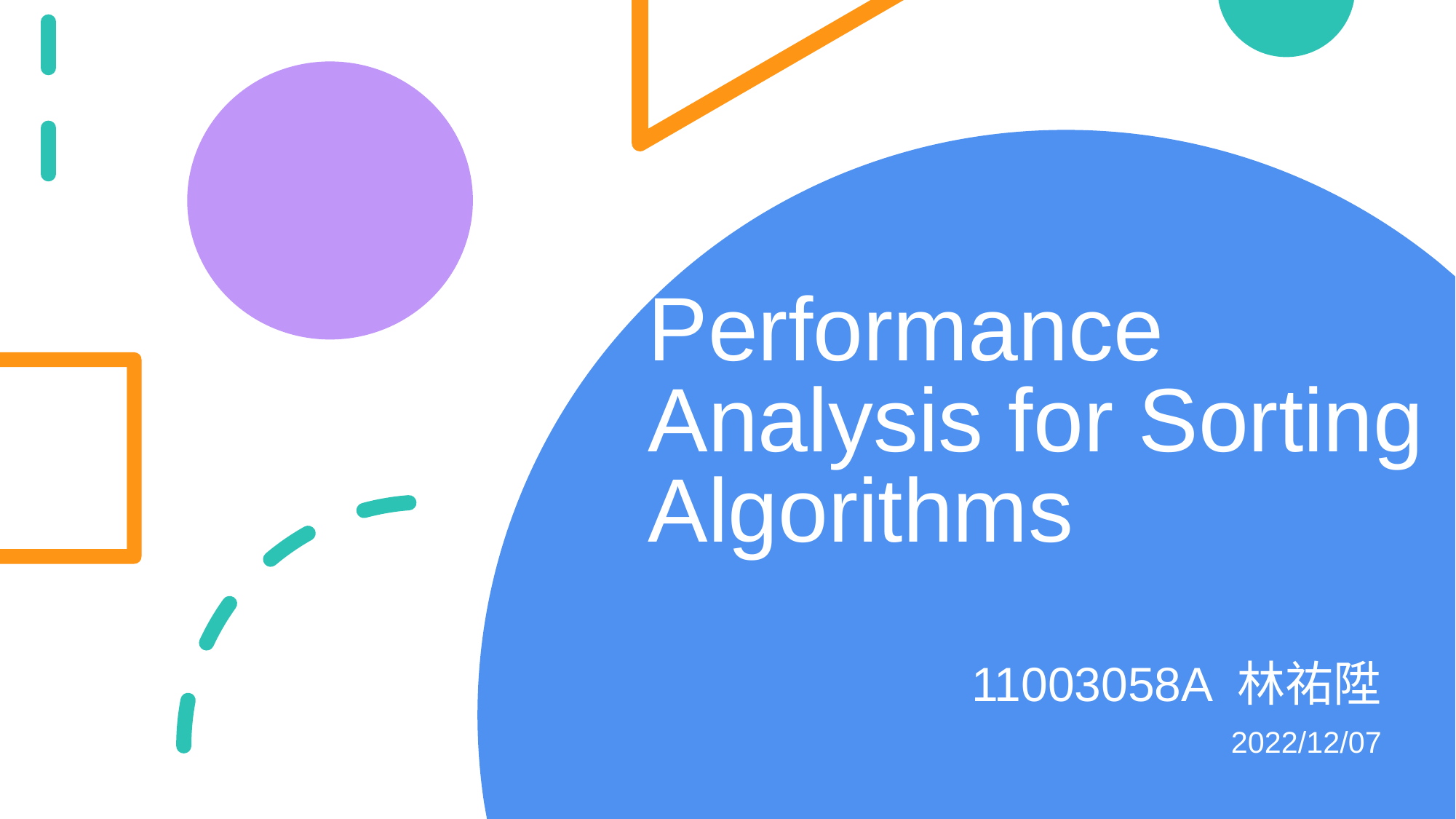

# Performance Analysis for Sorting Algorithms
11003058A 林祐陞
2022/12/07